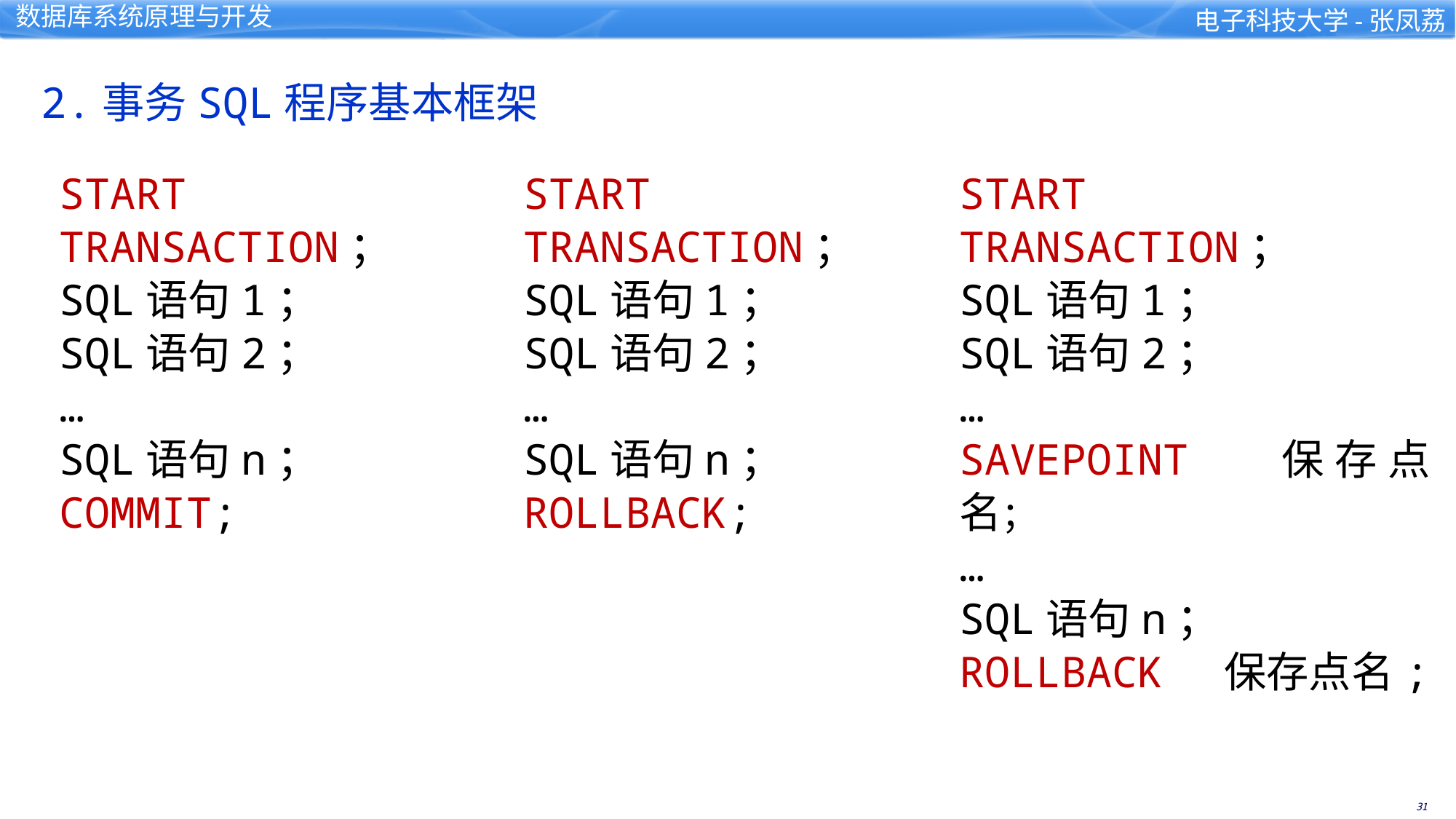

2.事务SQL程序基本框架
START TRANSACTION；
SQL语句1；
SQL语句2；
…
SQL语句n；
COMMIT;
START TRANSACTION；
SQL语句1；
SQL语句2；
…
SQL语句n；
ROLLBACK;
START TRANSACTION；
SQL语句1；
SQL语句2；
…
SAVEPOINT  保存点名；
…
SQL语句n；
ROLLBACK  保存点名;